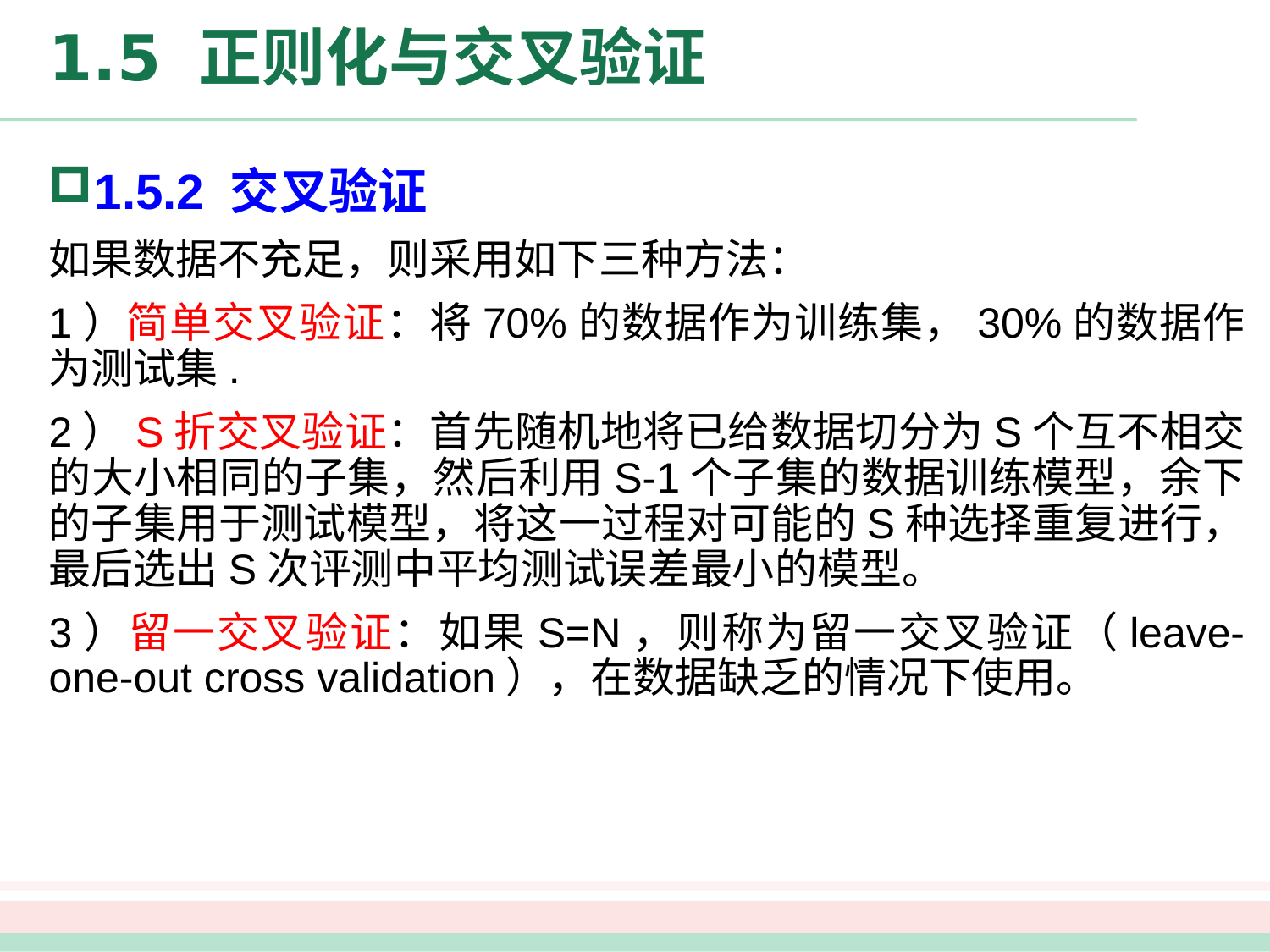

# 1.5 正则化与交叉验证
1.5.2 交叉验证
如果数据不充足，则采用如下三种方法：
1）简单交叉验证：将70%的数据作为训练集，30%的数据作为测试集.
2）S折交叉验证：首先随机地将已给数据切分为S个互不相交的大小相同的子集，然后利用S-1个子集的数据训练模型，余下的子集用于测试模型，将这一过程对可能的S种选择重复进行，最后选出S次评测中平均测试误差最小的模型。
3）留一交叉验证：如果S=N，则称为留一交叉验证（leave-one-out cross validation），在数据缺乏的情况下使用。